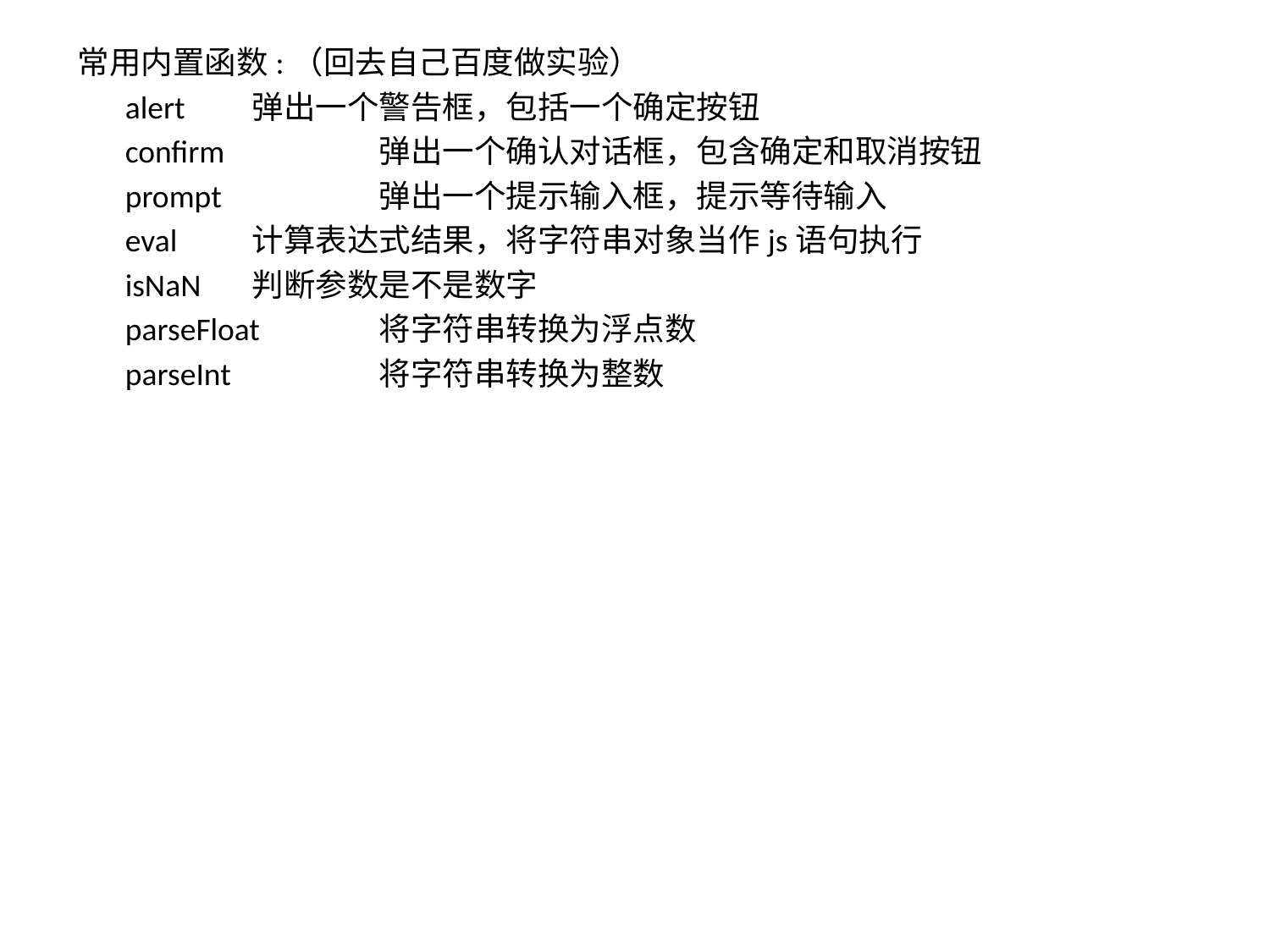

常用内置函数:（回去自己百度做实验）
	alert       	弹出一个警告框，包括一个确定按钮
	confirm    	弹出一个确认对话框，包含确定和取消按钮
	prompt     	弹出一个提示输入框，提示等待输入
	eval        	计算表达式结果，将字符串对象当作js语句执行
	isNaN      	判断参数是不是数字
	parseFloat  	将字符串转换为浮点数
	parseInt    	将字符串转换为整数